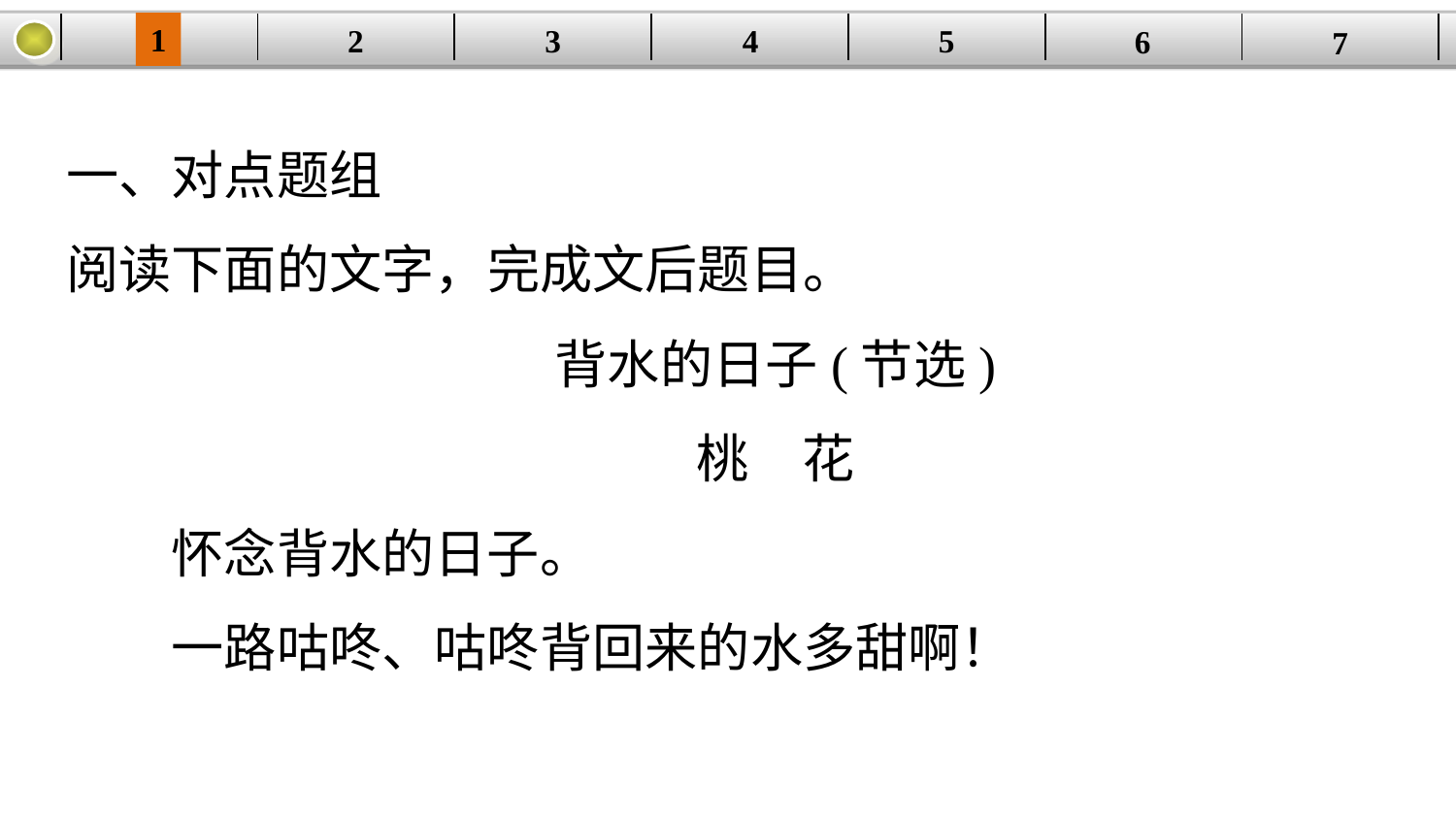

1
5
3
2
|  |  |  |  |  |  |  |
| --- | --- | --- | --- | --- | --- | --- |
4
6
7

一、对点题组
阅读下面的文字，完成文后题目。
背水的日子(节选)
桃　花
怀念背水的日子。
一路咕咚、咕咚背回来的水多甜啊！